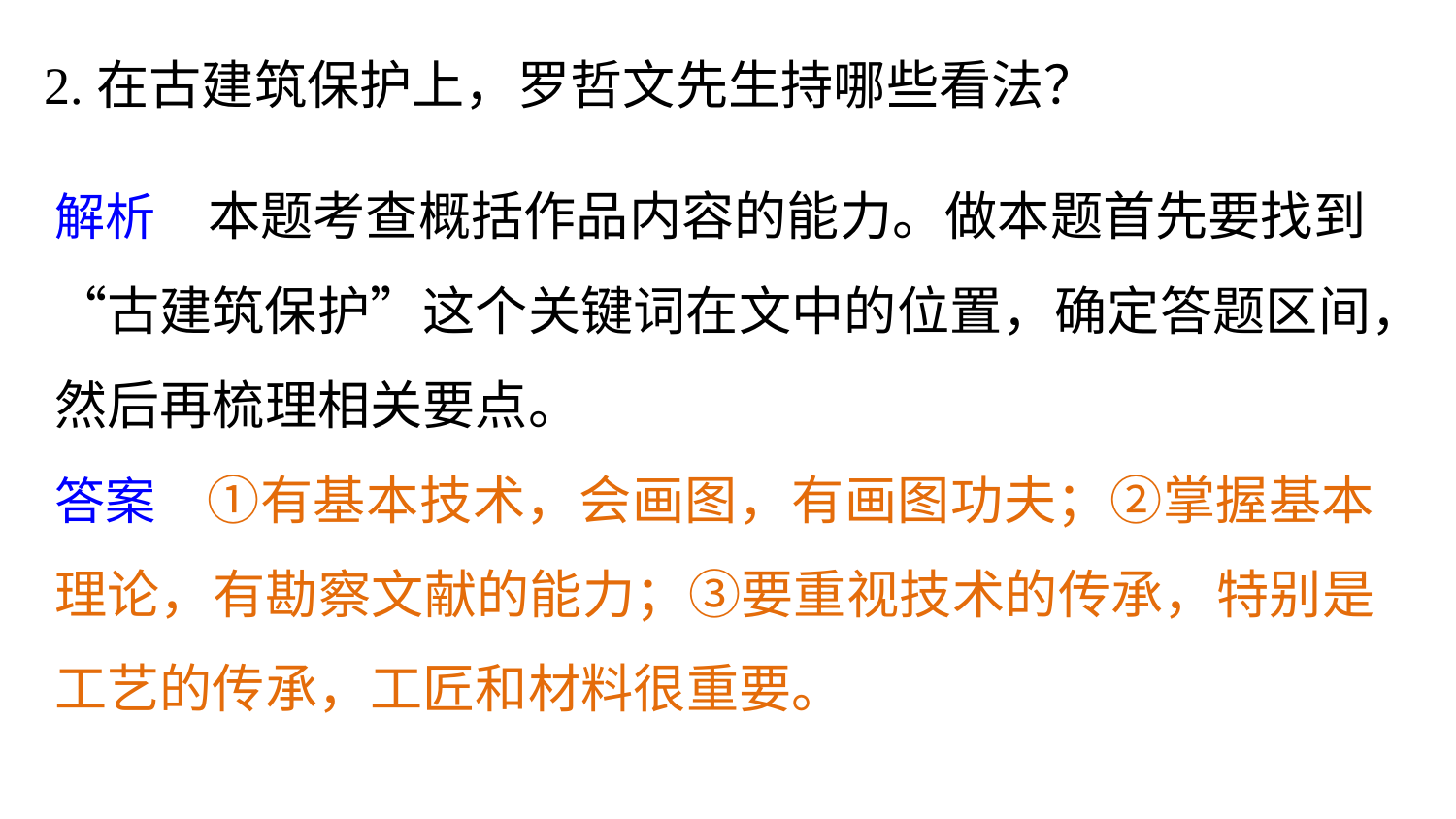

2.在古建筑保护上，罗哲文先生持哪些看法？
解析　本题考查概括作品内容的能力。做本题首先要找到“古建筑保护”这个关键词在文中的位置，确定答题区间，然后再梳理相关要点。
答案　①有基本技术，会画图，有画图功夫；②掌握基本理论，有勘察文献的能力；③要重视技术的传承，特别是工艺的传承，工匠和材料很重要。